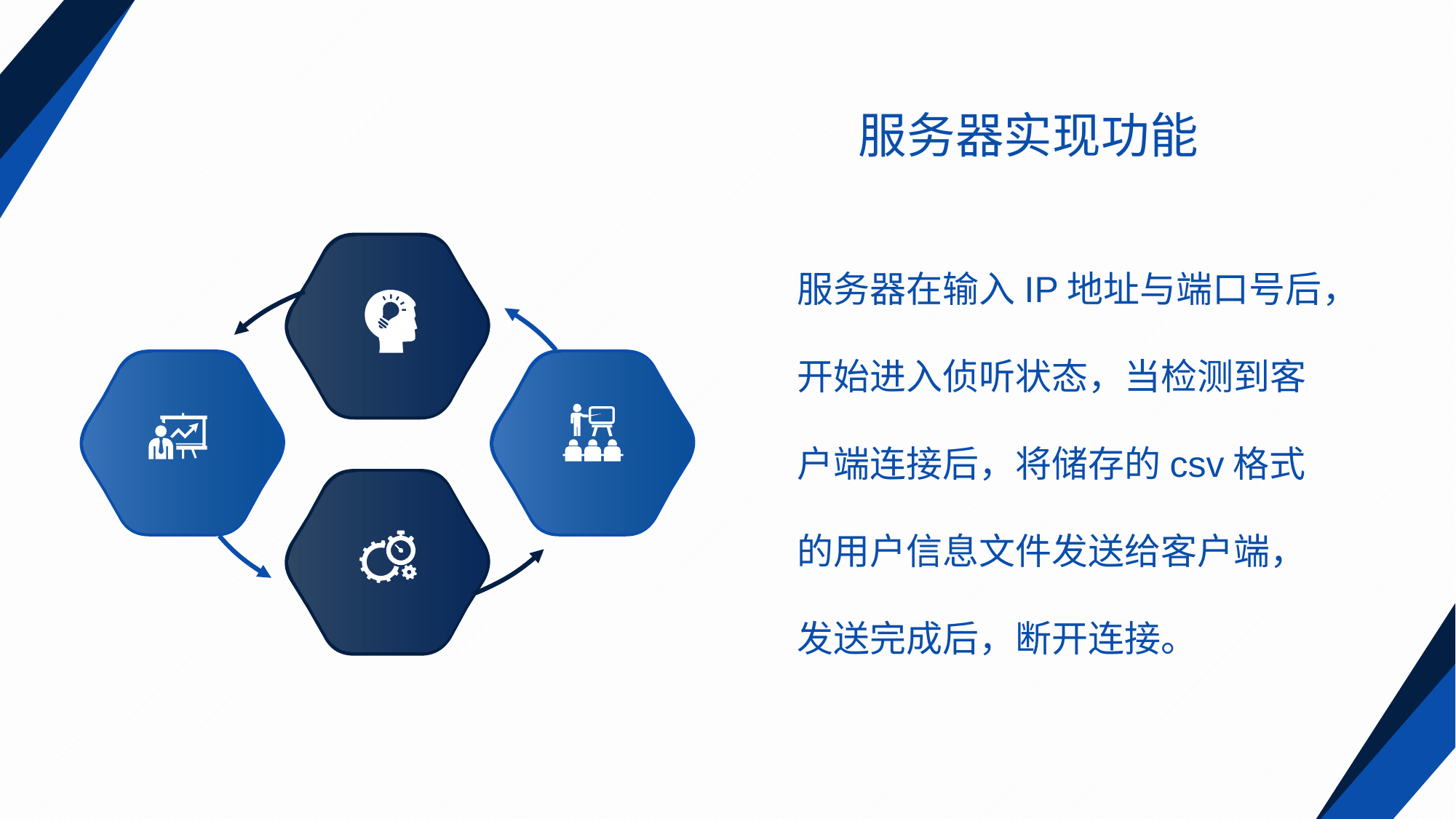

服务器实现功能
服务器在输入IP地址与端口号后，开始进入侦听状态，当检测到客户端连接后，将储存的csv格式的用户信息文件发送给客户端，发送完成后，断开连接。